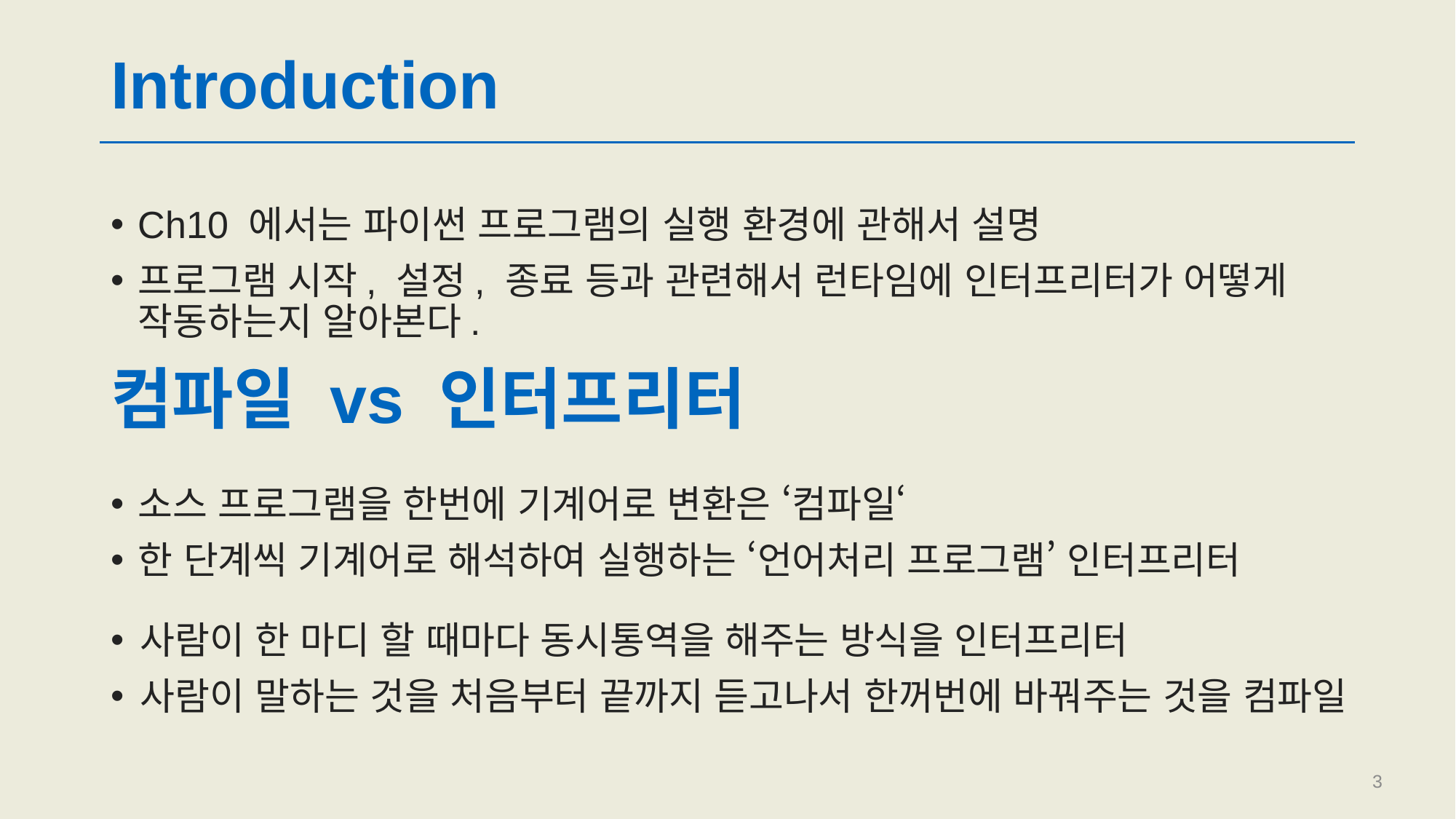

# Introduction
Ch10 에서는 파이썬 프로그램의 실행 환경에 관해서 설명
프로그램 시작, 설정, 종료 등과 관련해서 런타임에 인터프리터가 어떻게 작동하는지 알아본다.
컴파일 vs 인터프리터
소스 프로그램을 한번에 기계어로 변환은 ‘컴파일‘
한 단계씩 기계어로 해석하여 실행하는 ‘언어처리 프로그램’ 인터프리터
사람이 한 마디 할 때마다 동시통역을 해주는 방식을 인터프리터
사람이 말하는 것을 처음부터 끝까지 듣고나서 한꺼번에 바꿔주는 것을 컴파일
3